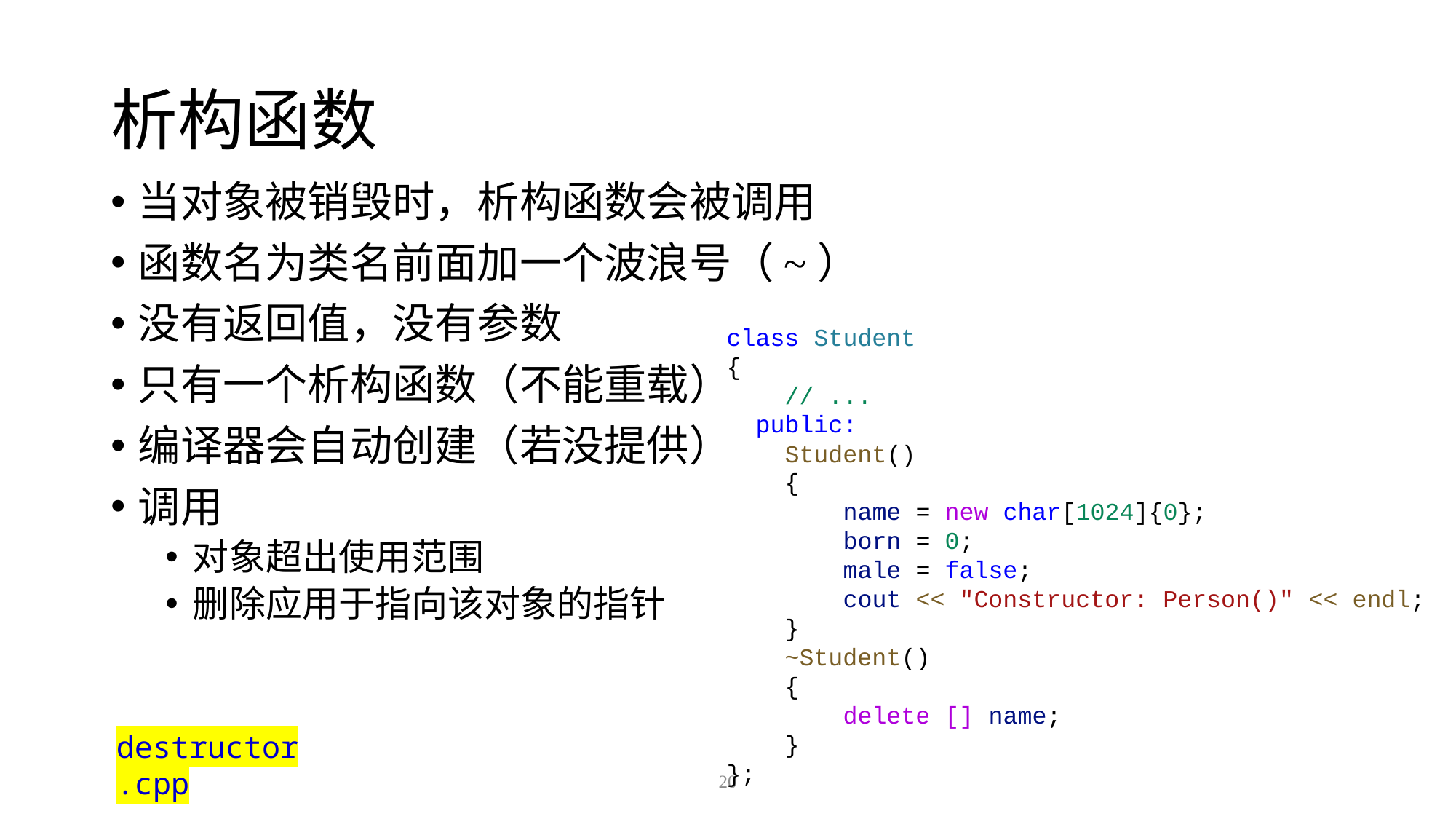

# 析构函数
当对象被销毁时，析构函数会被调用
函数名为类名前面加一个波浪号（~）
没有返回值，没有参数
只有一个析构函数（不能重载）
编译器会自动创建（若没提供）
调用
对象超出使用范围
删除应用于指向该对象的指针
class Student
{
    // ...
  public:
    Student()
    {
        name = new char[1024]{0};
        born = 0;
        male = false;
        cout << "Constructor: Person()" << endl;
    }
    ~Student()
    {
        delete [] name;
    }
};
destructor.cpp
20